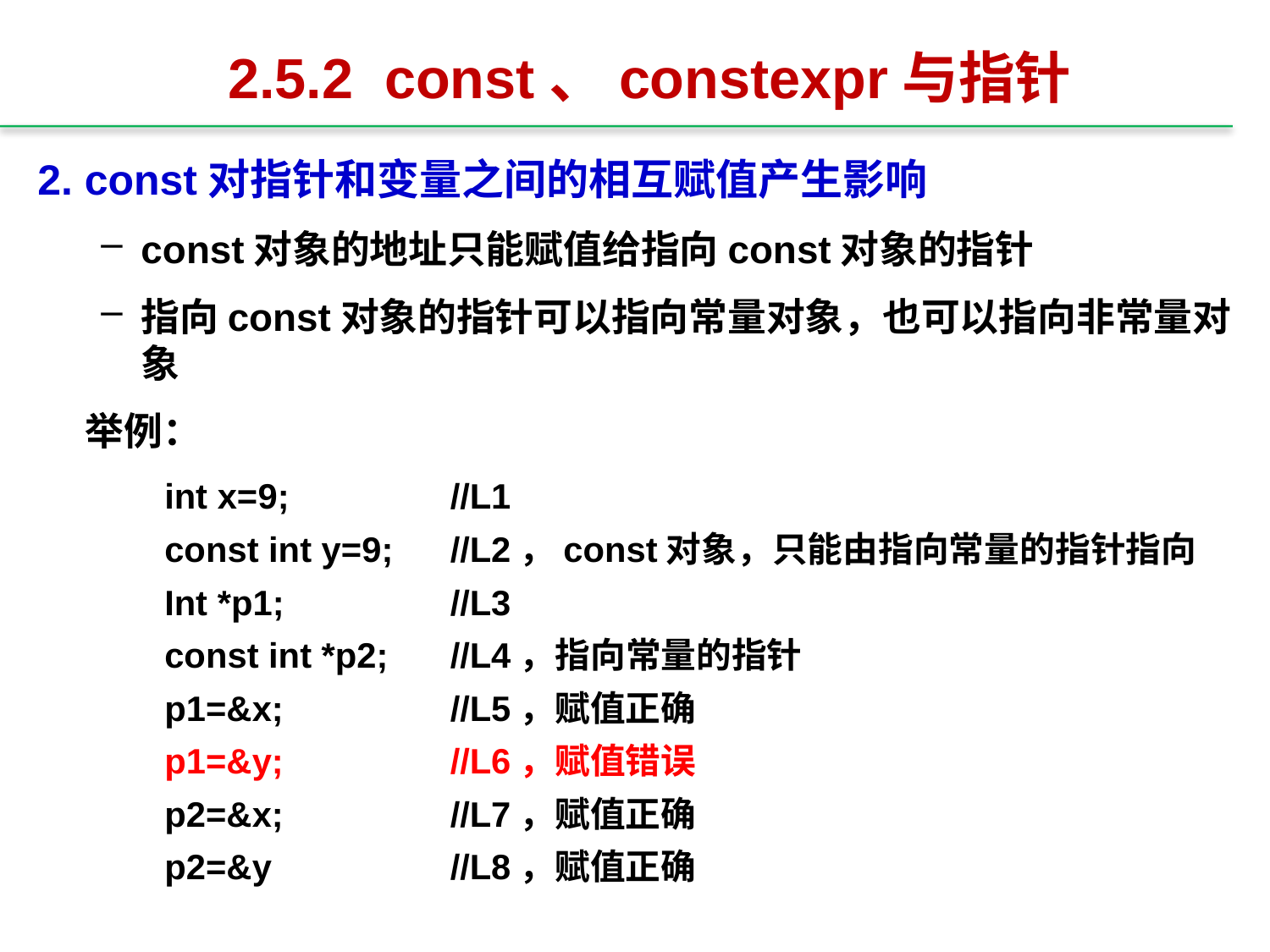

# 2.5.2  const、constexpr与指针
2. const对指针和变量之间的相互赋值产生影响
const对象的地址只能赋值给指向const对象的指针
指向const对象的指针可以指向常量对象，也可以指向非常量对象
	举例：
int x=9;		//L1
const int y=9;	//L2，const对象，只能由指向常量的指针指向
Int *p1;		//L3
const int *p2;	//L4，指向常量的指针
p1=&x;		//L5，赋值正确
p1=&y;		//L6，赋值错误
p2=&x;		//L7，赋值正确
p2=&y		//L8，赋值正确